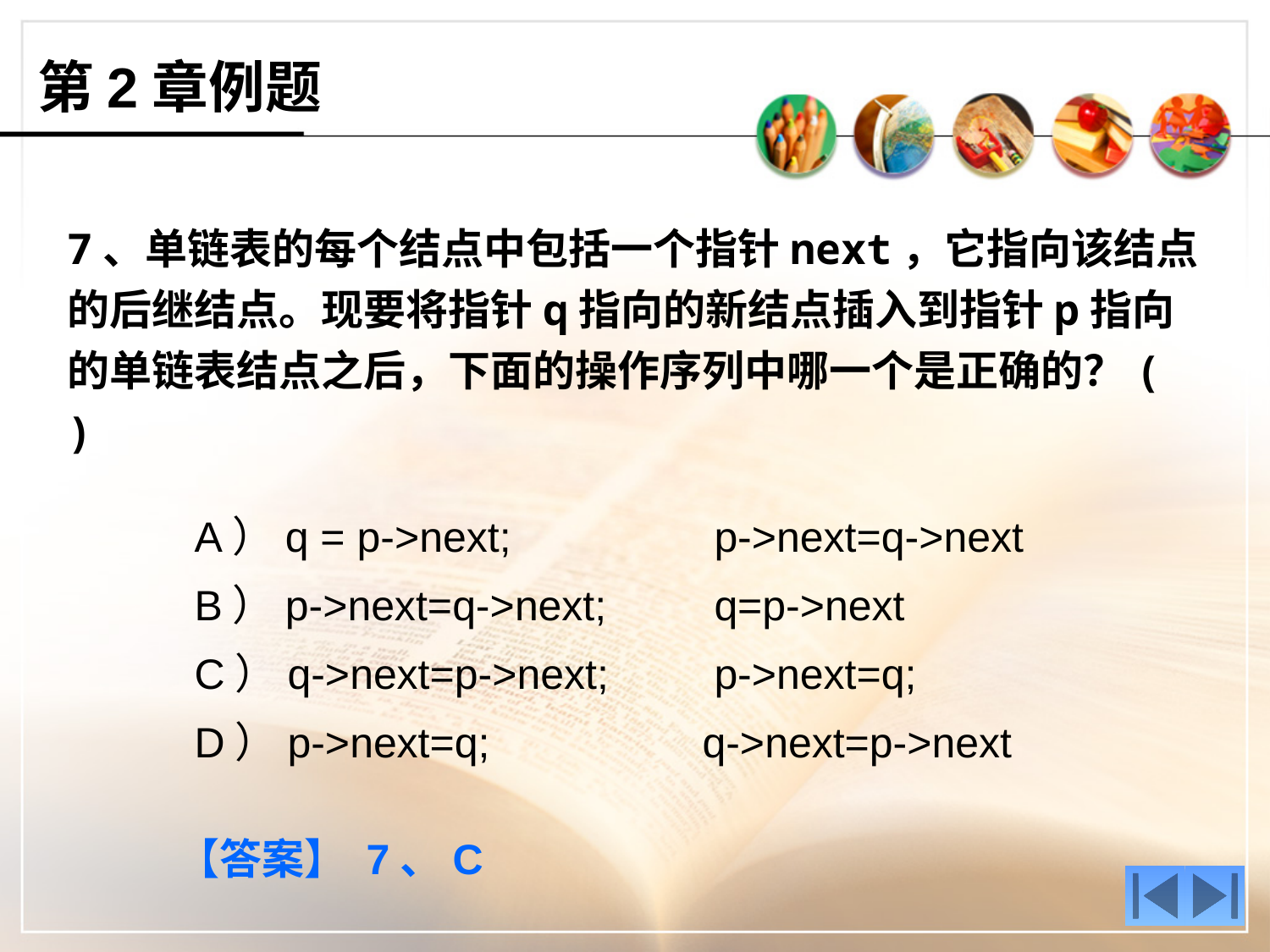

第2章例题
7、单链表的每个结点中包括一个指针next，它指向该结点的后继结点。现要将指针q指向的新结点插入到指针p指向的单链表结点之后，下面的操作序列中哪一个是正确的？(  )
	A）q = p->next;		 p->next=q->next
	B）p->next=q->next;	 q=p->next
	C）q->next=p->next; 	 p->next=q;
	D）p->next=q; 		q->next=p->next
【答案】 7、C